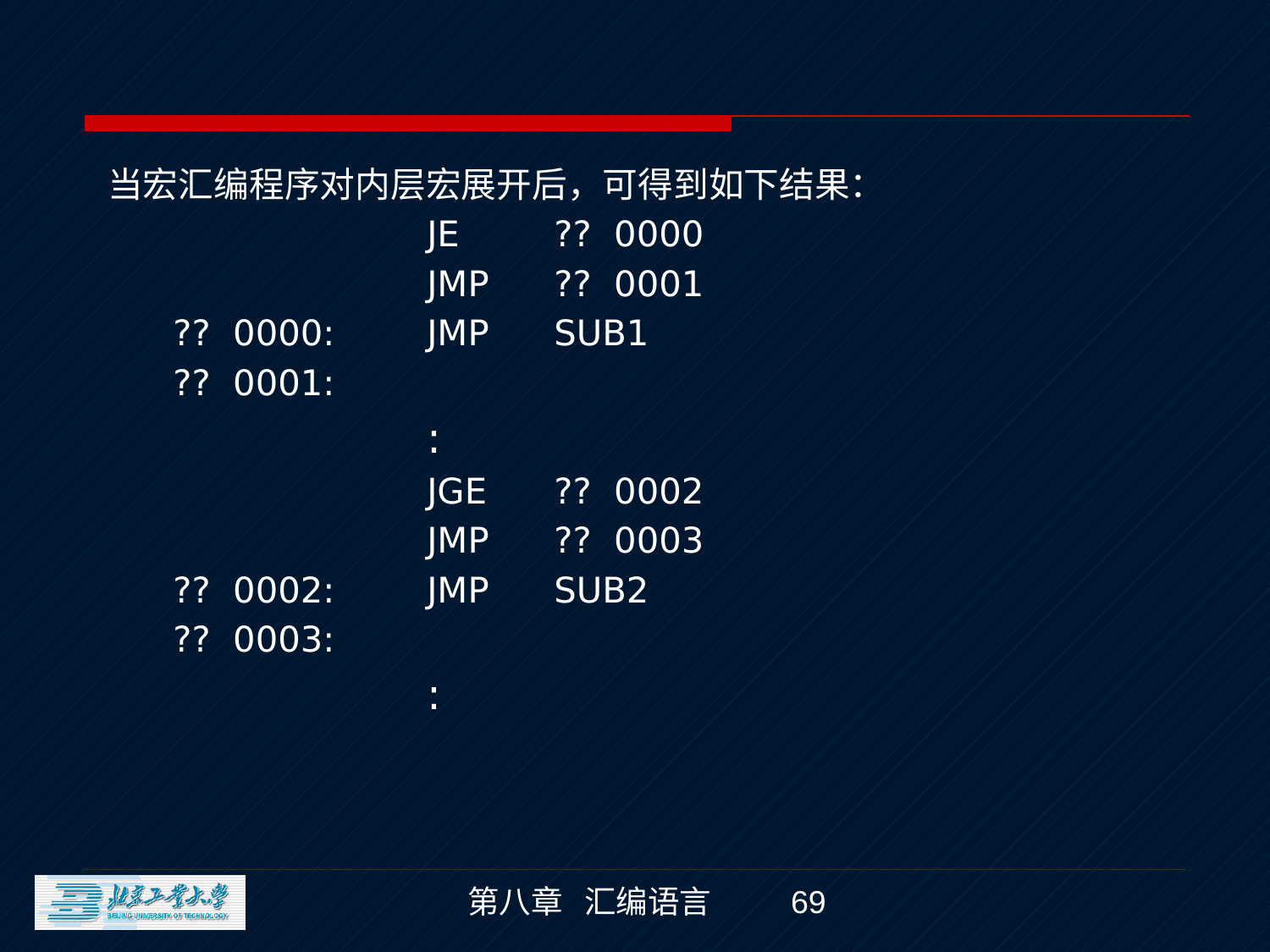

当宏汇编程序对内层宏展开后，可得到如下结果：
			JE	??  0000
			JMP	??  0001
	??  0000:	JMP	SUB1
	??  0001:
			:
			JGE	??  0002
			JMP	??  0003
	??  0002:	JMP	SUB2
	??  0003:
			: